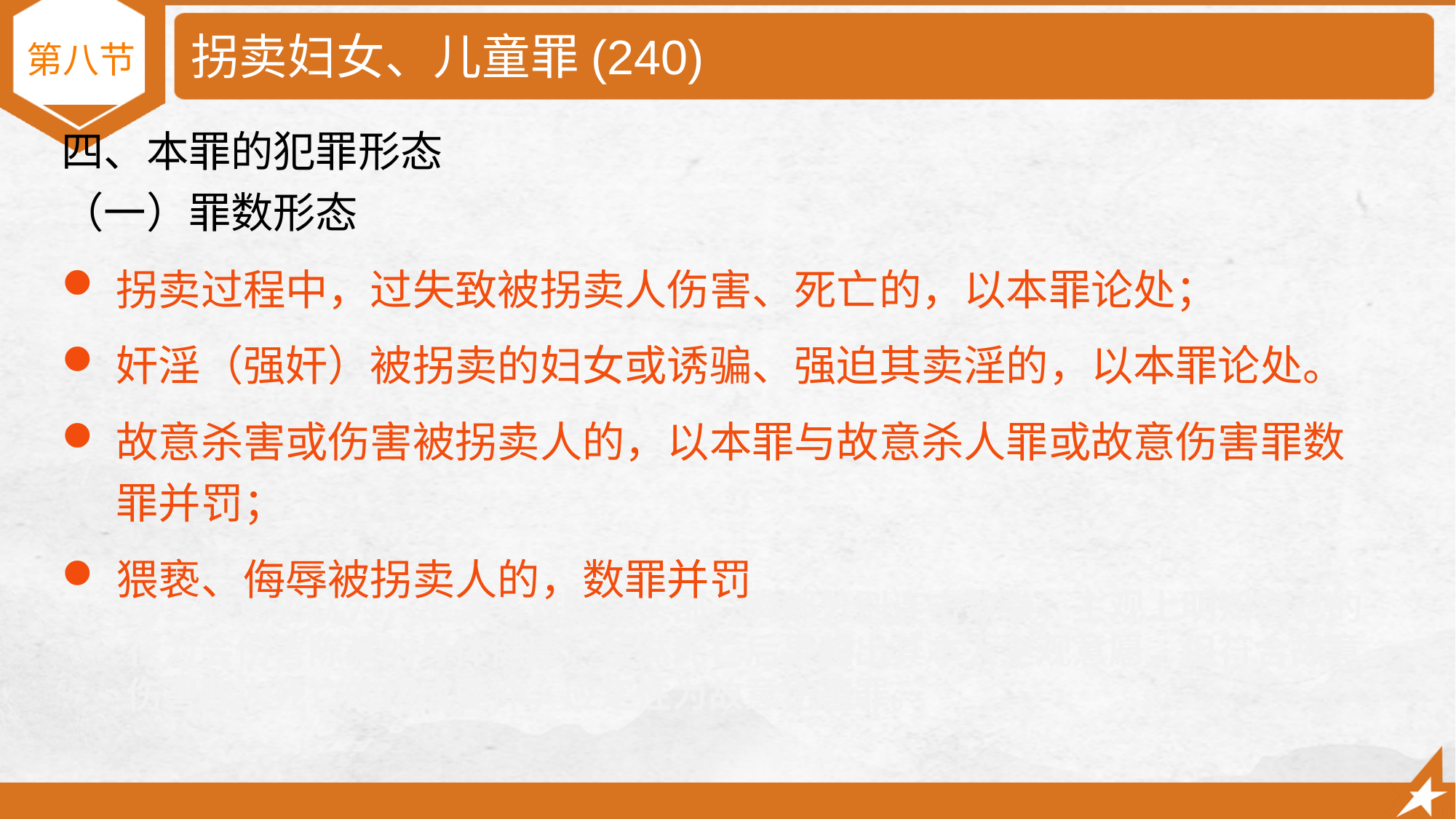

# 拐卖妇女、儿童罪(240)
第八节
四、本罪的犯罪形态
（一）罪数形态
拐卖过程中，过失致被拐卖人伤害、死亡的，以本罪论处；
奸淫（强奸）被拐卖的妇女或诱骗、强迫其卖淫的，以本罪论处。
故意杀害或伤害被拐卖人的，以本罪与故意杀人罪或故意伤害罪数罪并罚；
猥亵、侮辱被拐卖人的，数罪并罚

第三种意见认为，王某某对陈某头部、胸部分别连击数拳，主观上明知自己的行为会伤害陈某的身体健康，虽然死亡后果超出其本人主观意愿，但符合故意伤害致人死亡的构成要件，应定性为故意伤害罪。